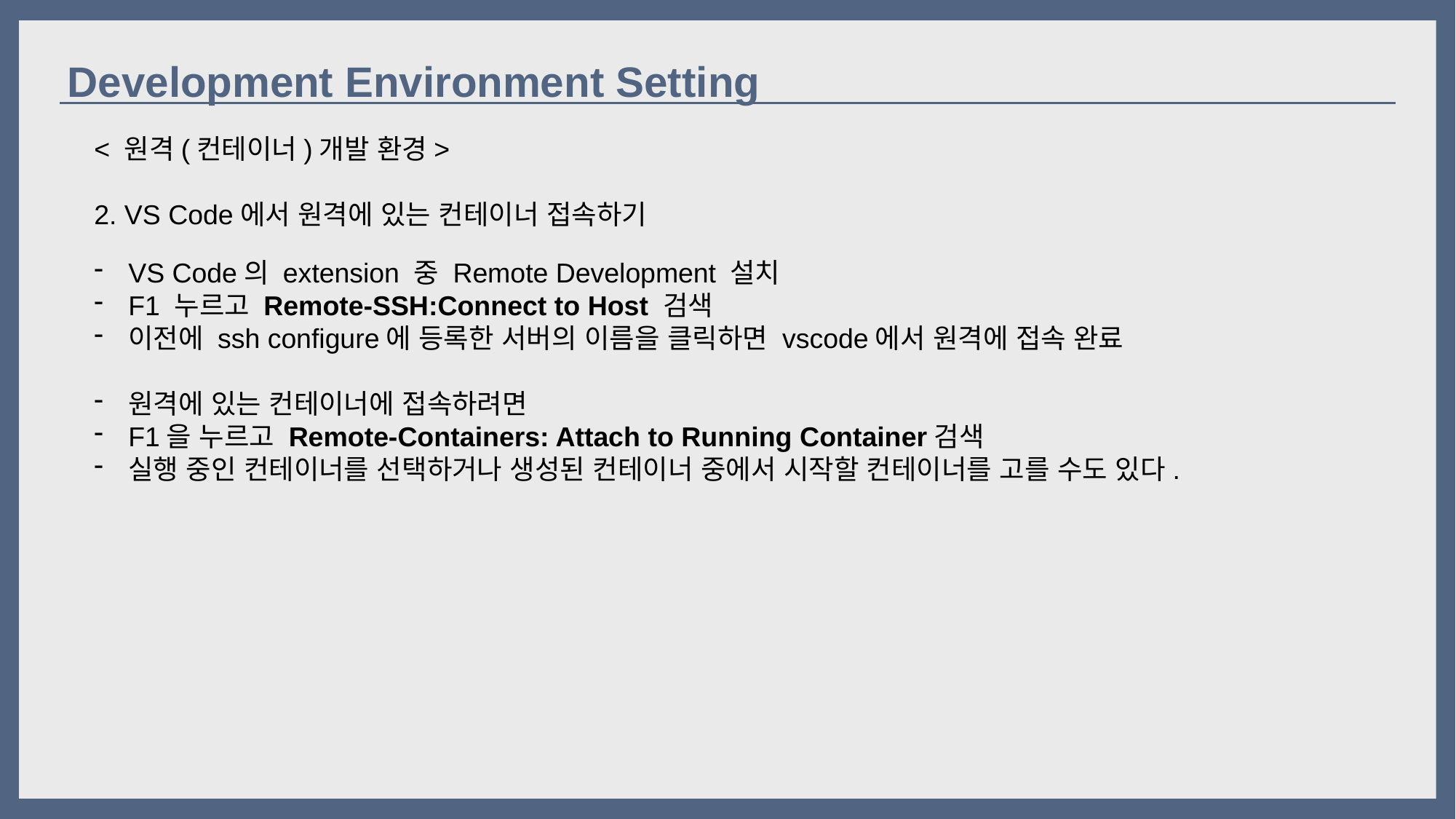

Development Environment Setting

< 원격(컨테이너)개발 환경>

2. VS Code에서 원격에 있는 컨테이너 접속하기
VS Code의 extension 중 Remote Development 설치
F1 누르고 Remote-SSH:Connect to Host 검색
이전에 ssh configure에 등록한 서버의 이름을 클릭하면 vscode에서 원격에 접속 완료

원격에 있는 컨테이너에 접속하려면
F1을 누르고 Remote-Containers: Attach to Running Container검색
실행 중인 컨테이너를 선택하거나 생성된 컨테이너 중에서 시작할 컨테이너를 고를 수도 있다.